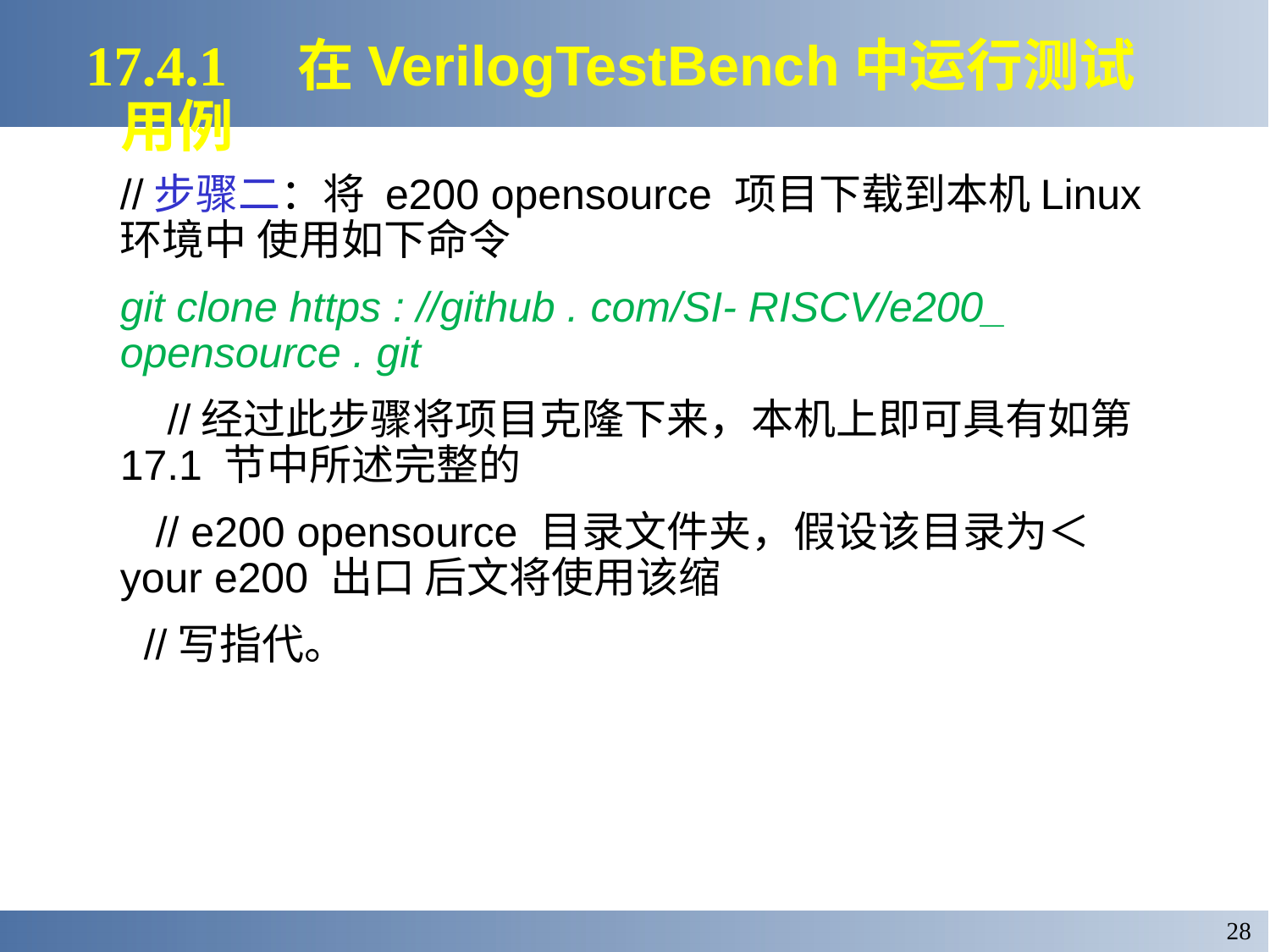

17.4.1    在VerilogTestBench中运行测试用例

//步骤二：将 e200 opensource 项目下载到本机Linux 环境中 使用如下命令
git clone https : //github . com/SI- RISCV/e200_ opensource . git
    //经过此步骤将项目克隆下来，本机上即可具有如第 17.1 节中所述完整的
   // e200 opensource 目录文件夹，假设该目录为＜ your e200 出口 后文将使用该缩
  //写指代。